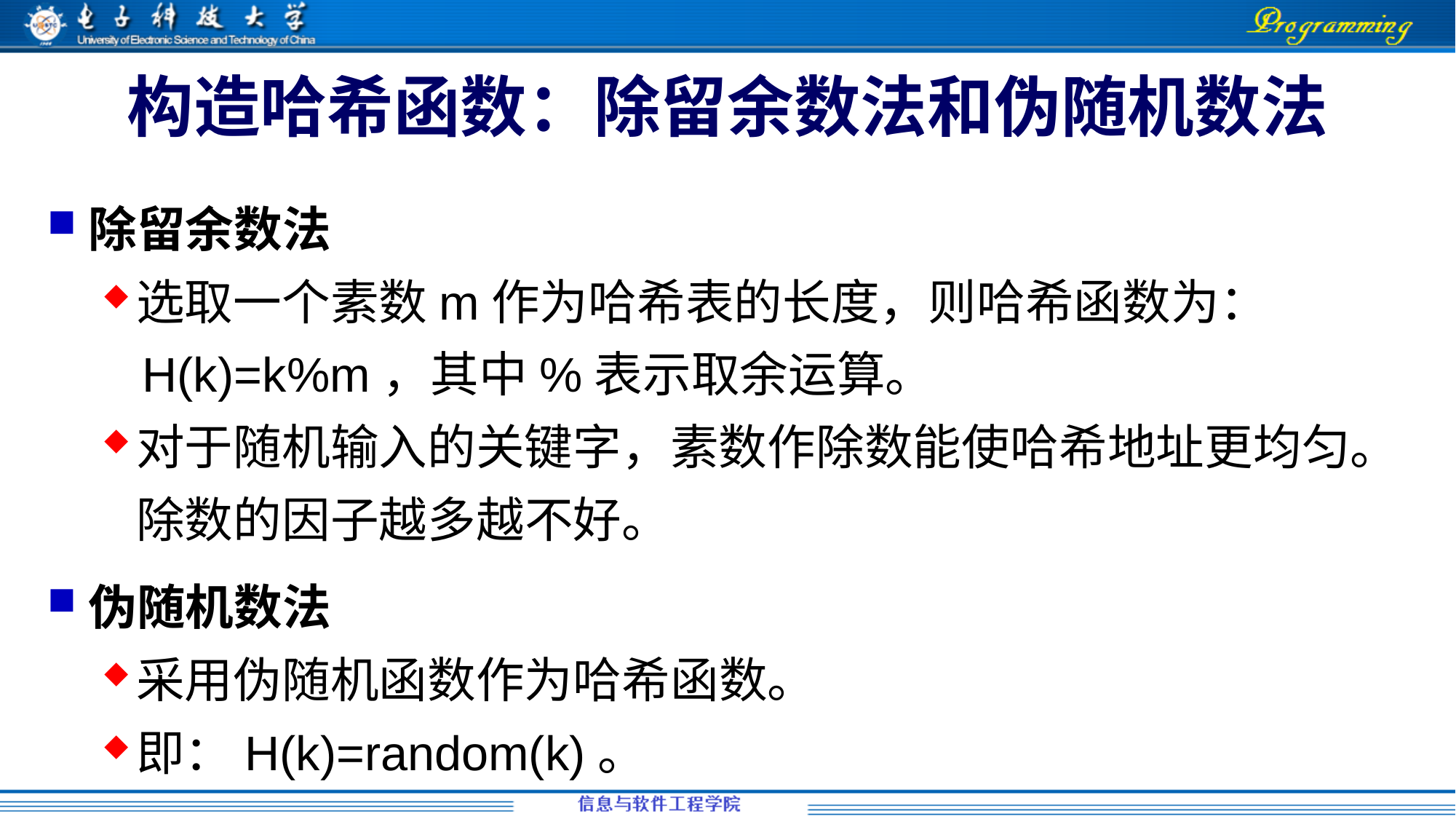

# 构造哈希函数：除留余数法和伪随机数法
除留余数法
选取一个素数m作为哈希表的长度，则哈希函数为：
   H(k)=k%m，其中%表示取余运算。
对于随机输入的关键字，素数作除数能使哈希地址更均匀。除数的因子越多越不好。
伪随机数法
采用伪随机函数作为哈希函数。
即：H(k)=random(k)。